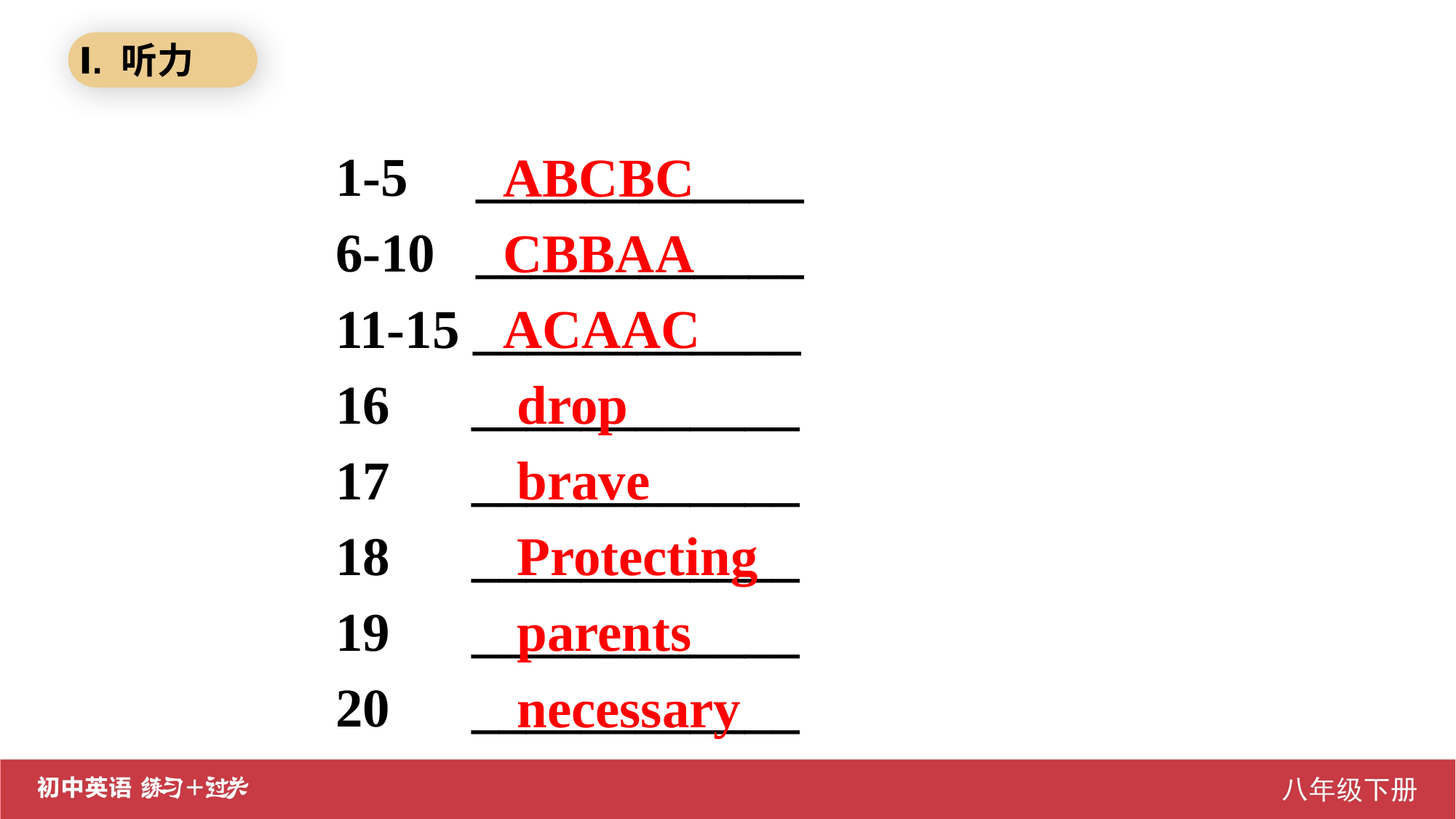

Ⅰ. 听力
1-5     ____________
6-10   ____________
11-15 ____________
16      ____________
17      ____________
18      ____________
19      ____________
20      ____________
 ABCBC
 CBBAA
 ACAAC
  drop
  brave
  Protecting
  parents
  necessary